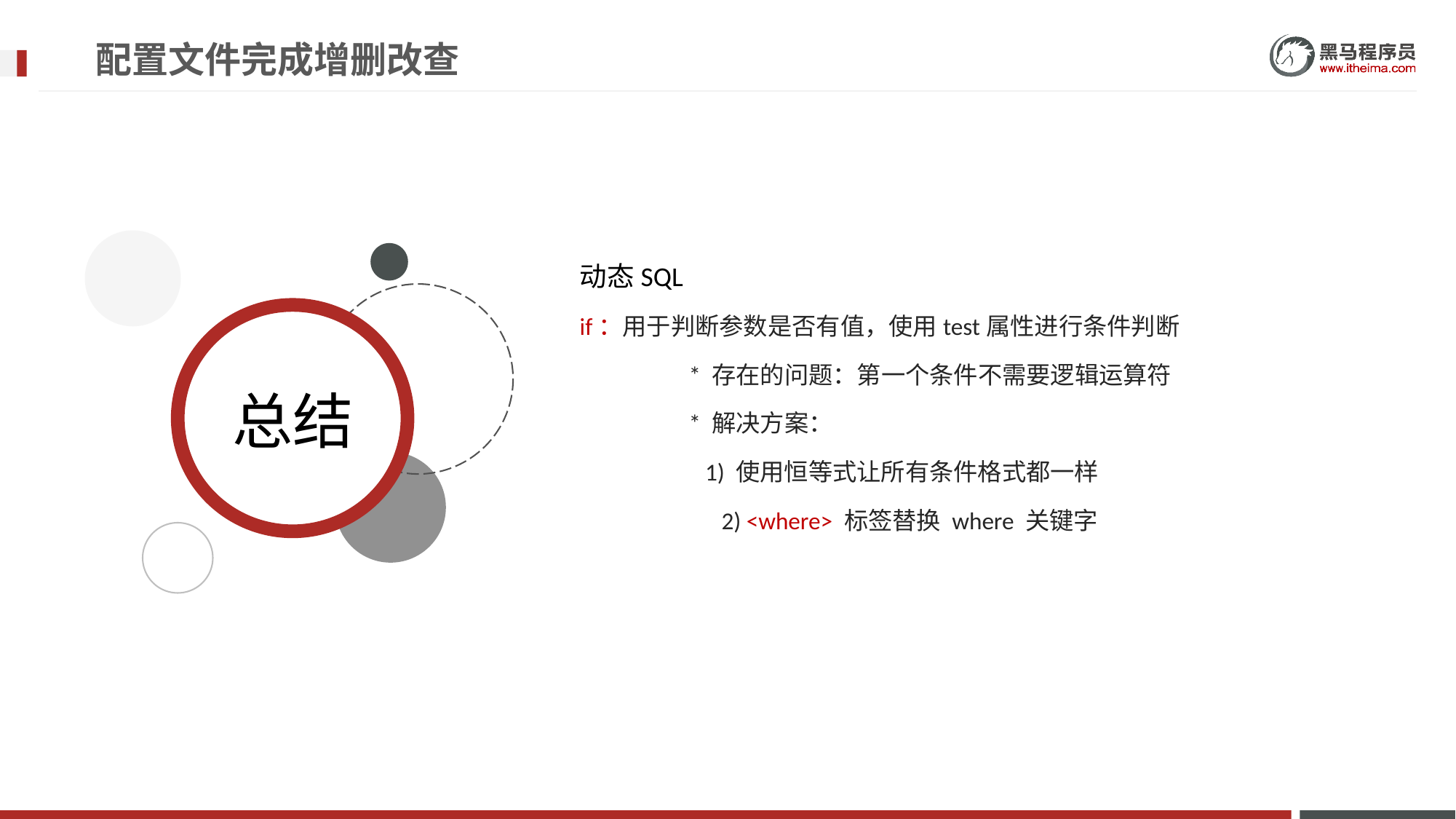

# 配置文件完成增删改查

动态SQL
if：用于判断参数是否有值，使用test属性进行条件判断
	* 存在的问题：第一个条件不需要逻辑运算符
	* 解决方案：
	   1) 使用恒等式让所有条件格式都一样
                          2) <where> 标签替换 where 关键字